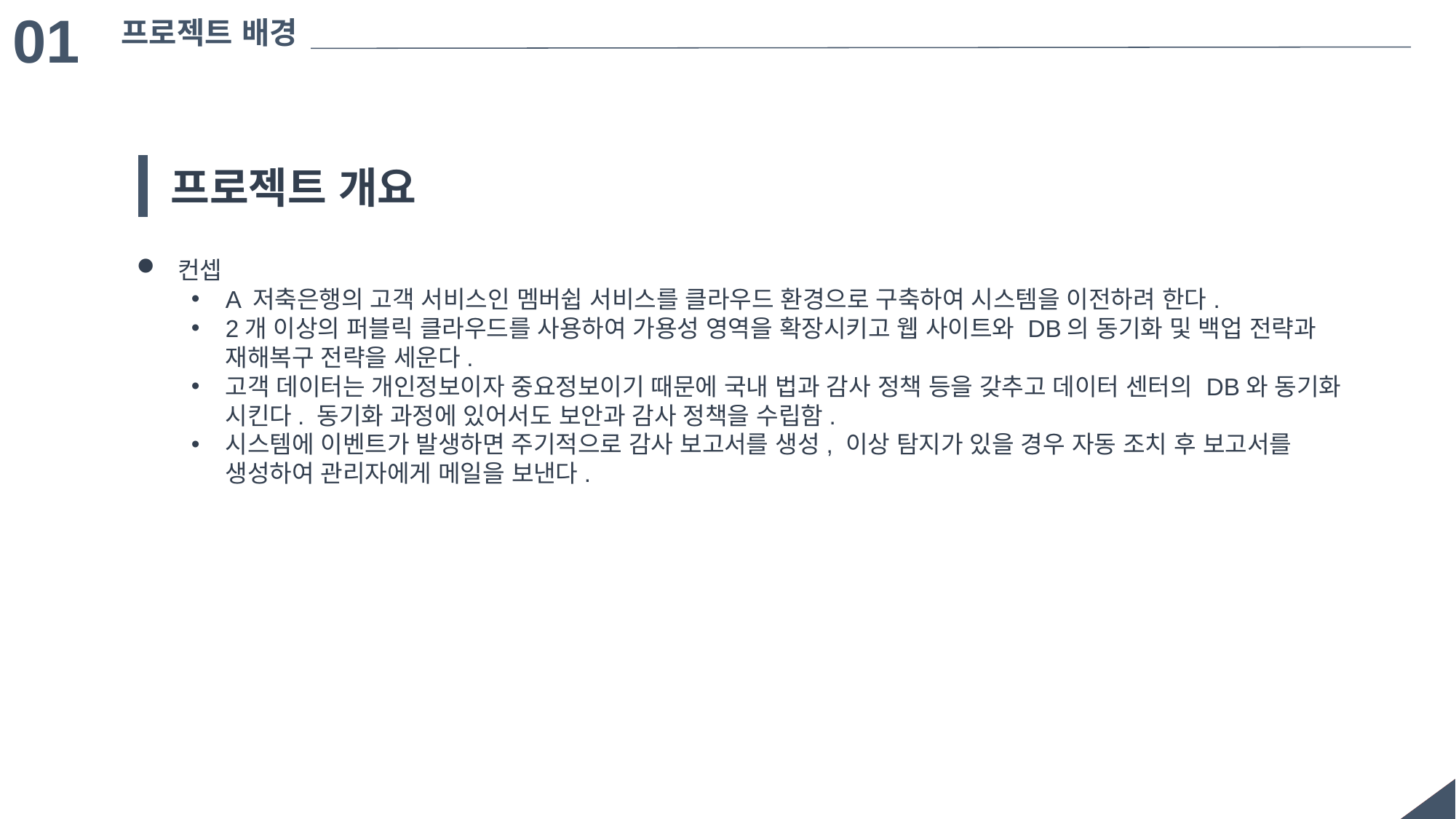

01
프로젝트 배경

프로젝트 개요

컨셉
A 저축은행의 고객 서비스인 멤버쉽 서비스를 클라우드 환경으로 구축하여 시스템을 이전하려 한다.
2개 이상의 퍼블릭 클라우드를 사용하여 가용성 영역을 확장시키고 웹 사이트와 DB의 동기화 및 백업 전략과 재해복구 전략을 세운다.
고객 데이터는 개인정보이자 중요정보이기 때문에 국내 법과 감사 정책 등을 갖추고 데이터 센터의 DB와 동기화 시킨다. 동기화 과정에 있어서도 보안과 감사 정책을 수립함.
시스템에 이벤트가 발생하면 주기적으로 감사 보고서를 생성, 이상 탐지가 있을 경우 자동 조치 후 보고서를 생성하여 관리자에게 메일을 보낸다.